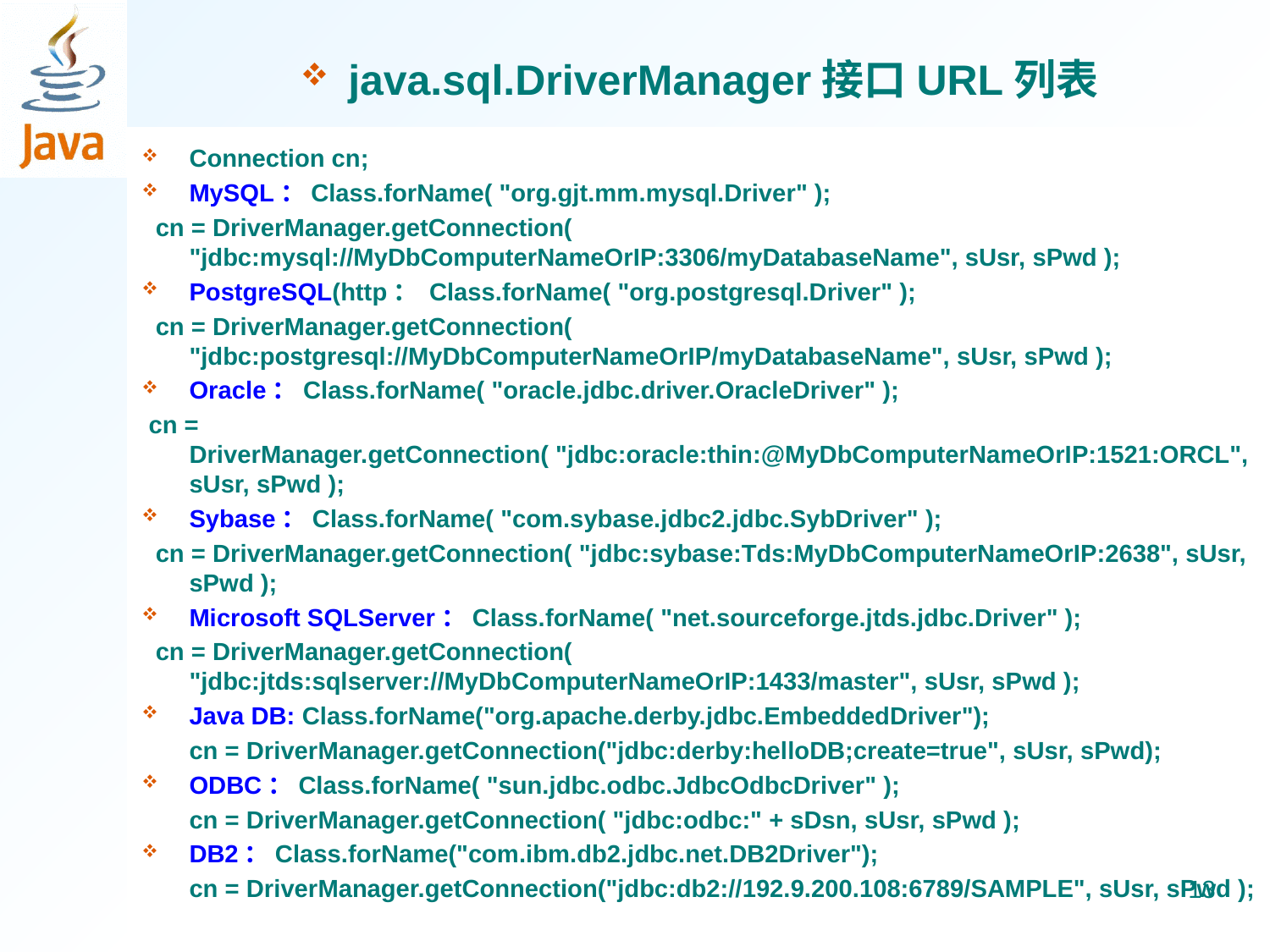

java.sql.DriverManager接口URL列表

Connection cn;
MySQL：Class.forName( "org.gjt.mm.mysql.Driver" );
  cn = DriverManager.getConnection( "jdbc:mysql://MyDbComputerNameOrIP:3306/myDatabaseName", sUsr, sPwd );
PostgreSQL(http： Class.forName( "org.postgresql.Driver" );
  cn = DriverManager.getConnection( "jdbc:postgresql://MyDbComputerNameOrIP/myDatabaseName", sUsr, sPwd );
Oracle：Class.forName( "oracle.jdbc.driver.OracleDriver" );
 cn = DriverManager.getConnection( "jdbc:oracle:thin:@MyDbComputerNameOrIP:1521:ORCL", sUsr, sPwd );
Sybase：Class.forName( "com.sybase.jdbc2.jdbc.SybDriver" );
  cn = DriverManager.getConnection( "jdbc:sybase:Tds:MyDbComputerNameOrIP:2638", sUsr, sPwd );
Microsoft SQLServer：Class.forName( "net.sourceforge.jtds.jdbc.Driver" );
  cn = DriverManager.getConnection( "jdbc:jtds:sqlserver://MyDbComputerNameOrIP:1433/master", sUsr, sPwd );
Java DB: Class.forName("org.apache.derby.jdbc.EmbeddedDriver");
	cn = DriverManager.getConnection("jdbc:derby:helloDB;create=true", sUsr, sPwd);
ODBC：Class.forName( "sun.jdbc.odbc.JdbcOdbcDriver" );
	cn = DriverManager.getConnection( "jdbc:odbc:" + sDsn, sUsr, sPwd );
DB2：Class.forName("com.ibm.db2.jdbc.net.DB2Driver");
	cn = DriverManager.getConnection("jdbc:db2://192.9.200.108:6789/SAMPLE", sUsr, sPwd );